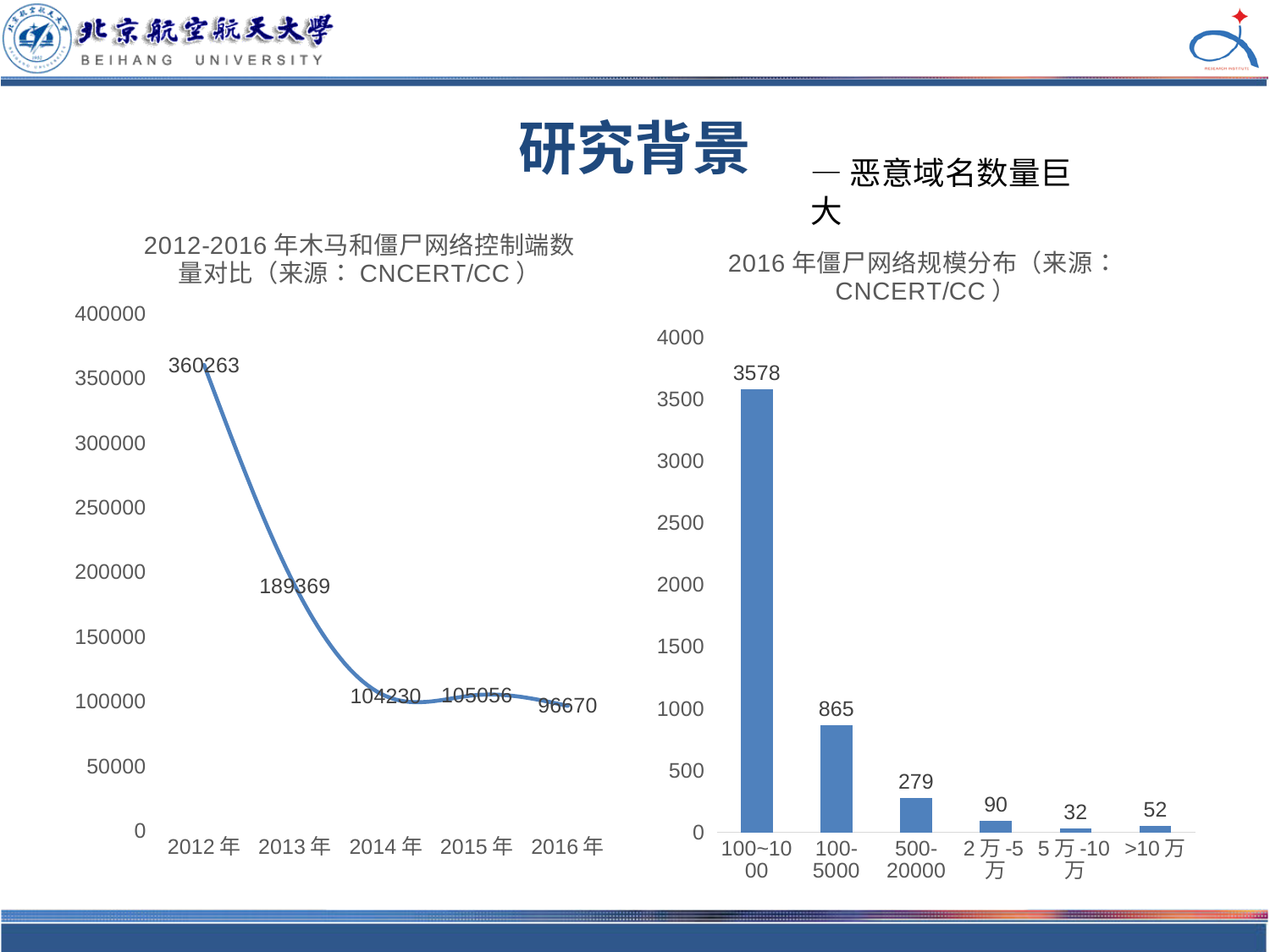

# 研究背景
—恶意域名数量巨大

### Chart: 2012-2016年木马和僵尸网络控制端数量对比（来源：CNCERT/CC）

| Category | 系列 1 |
|---|---|
| 2012年 | 360263.0 |
| 2013年 | 189369.0 |
| 2014年 | 104230.0 |
| 2015年 | 105056.0 |
| 2016年 | 96670.0 |

### Chart: 2016年僵尸网络规模分布（来源：CNCERT/CC）

| Category | 系列 1 |
|---|---|
| 100~1000 | 3578.0 |
| 100-5000 | 865.0 |
| 500-20000 | 279.0 |
| 2万-5万 | 90.0 |
| 5万-10万 | 32.0 |
| >10万 | 52.0 |